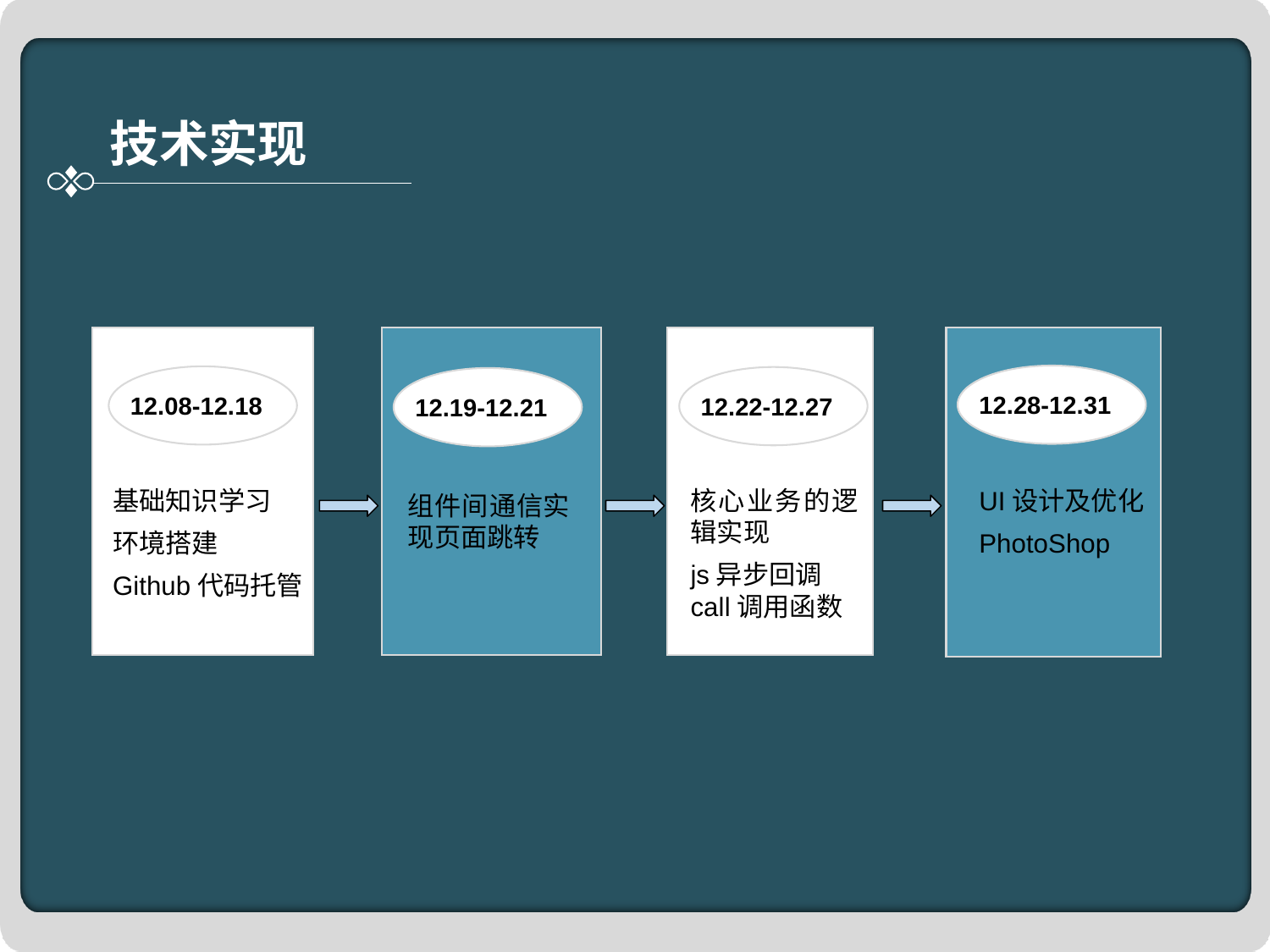

技术实现

12.28-12.31
12.08-12.18
12.22-12.27
12.19-12.21
基础知识学习
环境搭建
Github代码托管
核心业务的逻辑实现
js异步回调
call调用函数

UI设计及优化
PhotoShop
组件间通信实现页面跳转